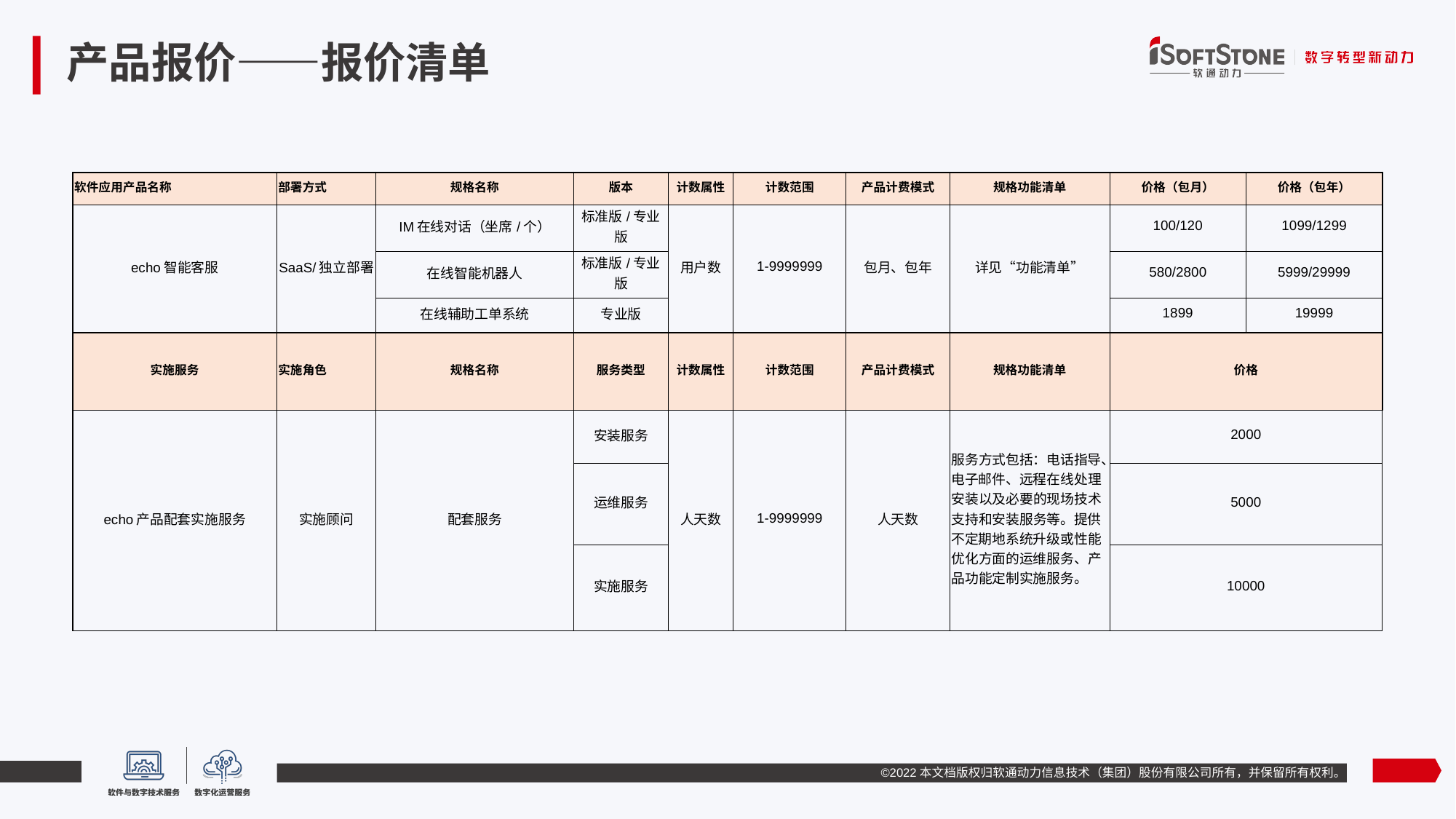

# 产品报价——报价清单
| 软件应用产品名称 | 部署方式 | 规格名称 | 版本 | 计数属性 | 计数范围 | 产品计费模式 | 规格功能清单 | 价格（包月） | 价格（包年） |
| --- | --- | --- | --- | --- | --- | --- | --- | --- | --- |
| echo智能客服 | SaaS/独立部署 | IM在线对话（坐席/个） | 标准版/专业版 | 用户数 | 1-9999999 | 包月、包年 | 详见“功能清单” | 100/120 | 1099/1299 |
|  |  | 在线智能机器人 | 标准版/专业版 |  |  |  |  | 580/2800 | 5999/29999 |
|  |  | 在线辅助工单系统 | 专业版 |  |  |  |  | 1899 | 19999 |
| 实施服务 | 实施角色 | 规格名称 | 服务类型 | 计数属性 | 计数范围 | 产品计费模式 | 规格功能清单 | 价格 |  |
| echo产品配套实施服务 | 实施顾问 | 配套服务 | 安装服务 | 人天数 | 1-9999999 | 人天数 | 服务方式包括：电话指导、电子邮件、远程在线处理安装以及必要的现场技术支持和安装服务等。提供不定期地系统升级或性能优化方面的运维服务、产品功能定制实施服务。 | 2000 |  |
|  |  |  | 运维服务 |  |  |  |  | 5000 |  |
|  |  |  | 实施服务 |  |  |  |  | 10000 |  |
10